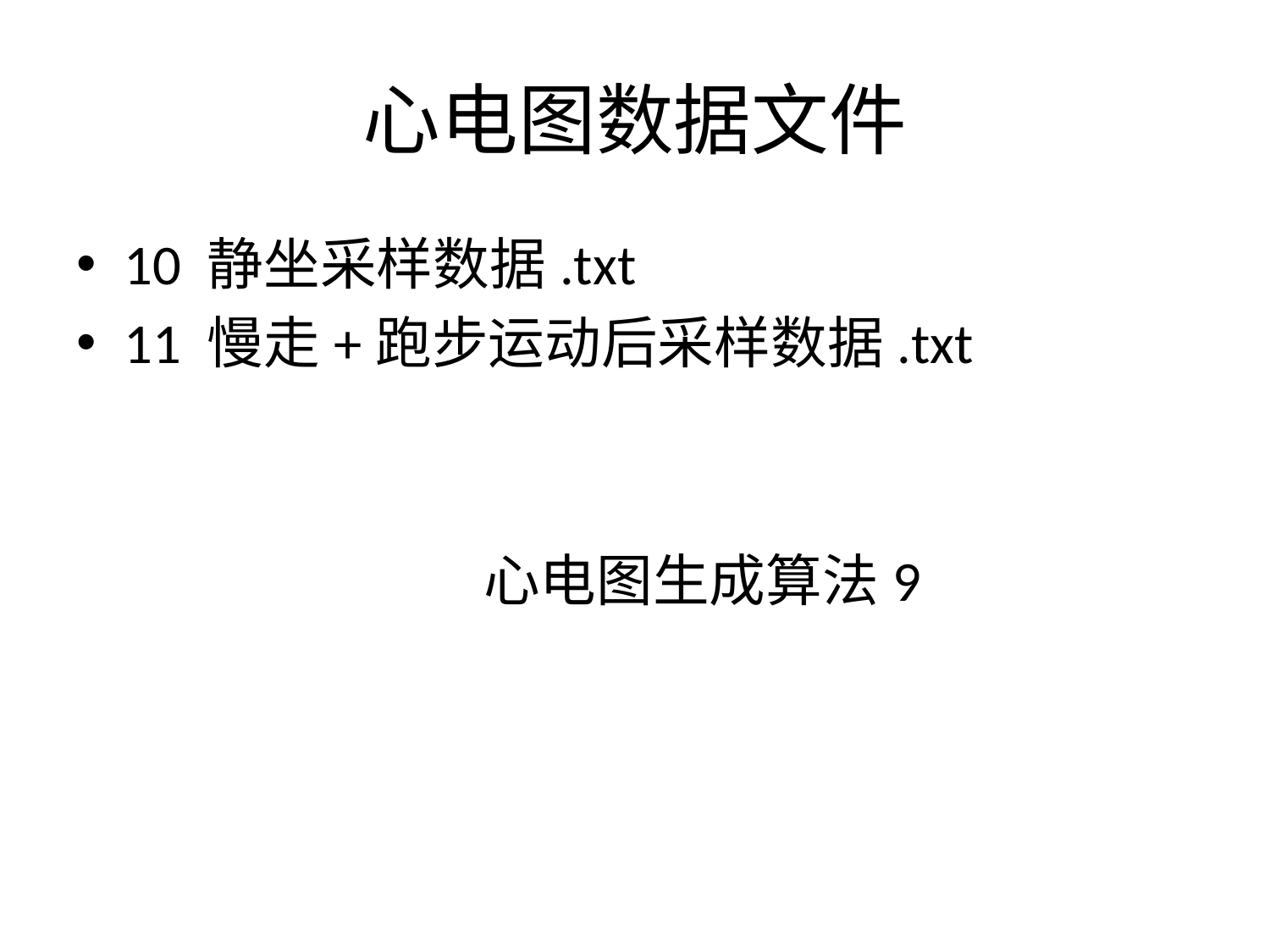

# 心电图数据文件
10 静坐采样数据.txt
11 慢走+跑步运动后采样数据.txt

                               心电图生成算法9